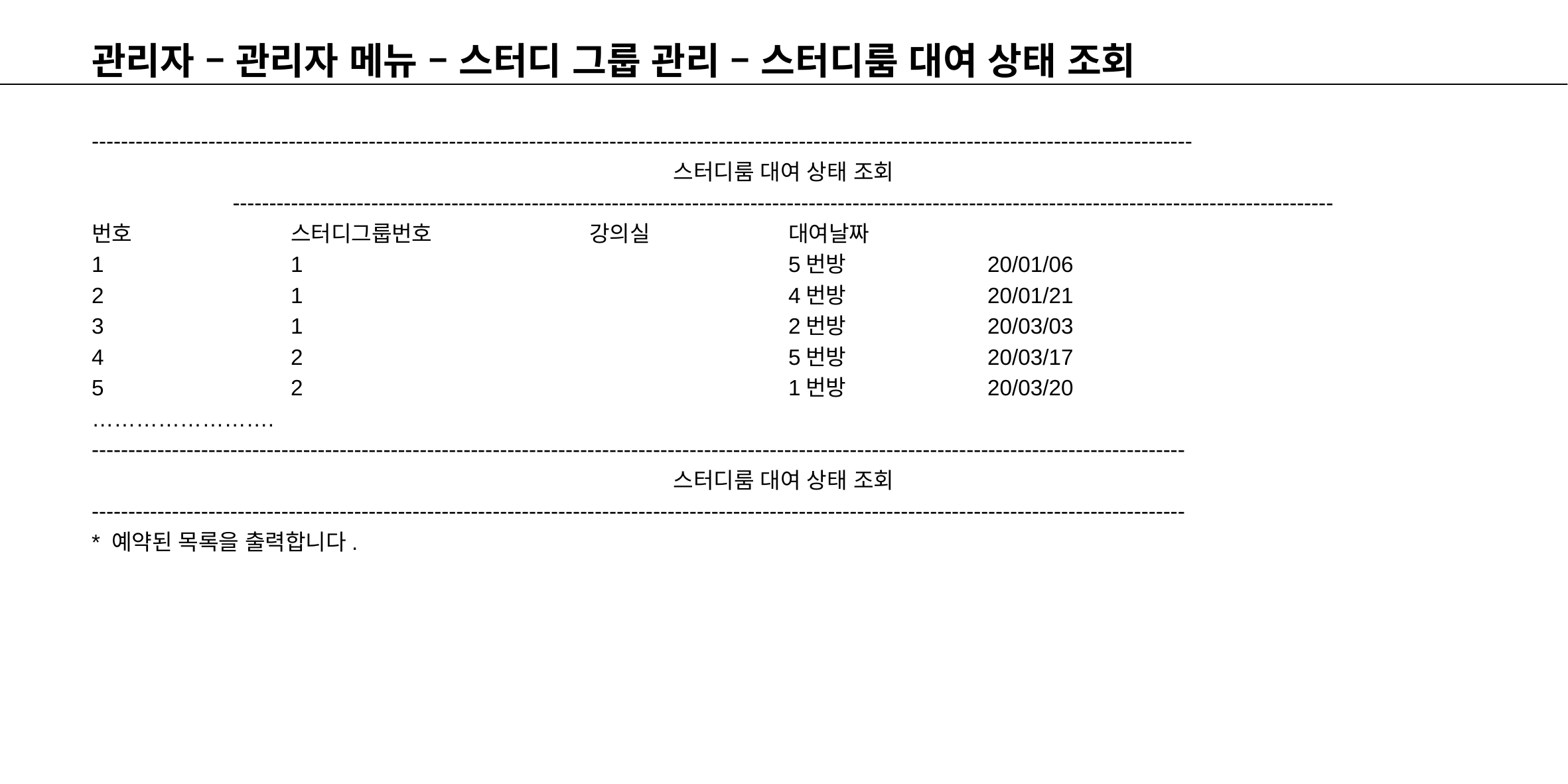

# 관리자 – 관리자 메뉴 – 스터디 그룹 관리 – 스터디룸 대여 상태 조회
-------------------------------------------------------------------------------------------------------------------------------------------------------
스터디룸 대여 상태 조회
-------------------------------------------------------------------------------------------------------------------------------------------------------
번호		스터디그룹번호		강의실		대여날짜
1		1					5번방		20/01/06
2		1					4번방		20/01/21
3		1					2번방		20/03/03
4		2					5번방		20/03/17
5		2					1번방		20/03/20
…………………….
------------------------------------------------------------------------------------------------------------------------------------------------------
스터디룸 대여 상태 조회
------------------------------------------------------------------------------------------------------------------------------------------------------
* 예약된 목록을 출력합니다.